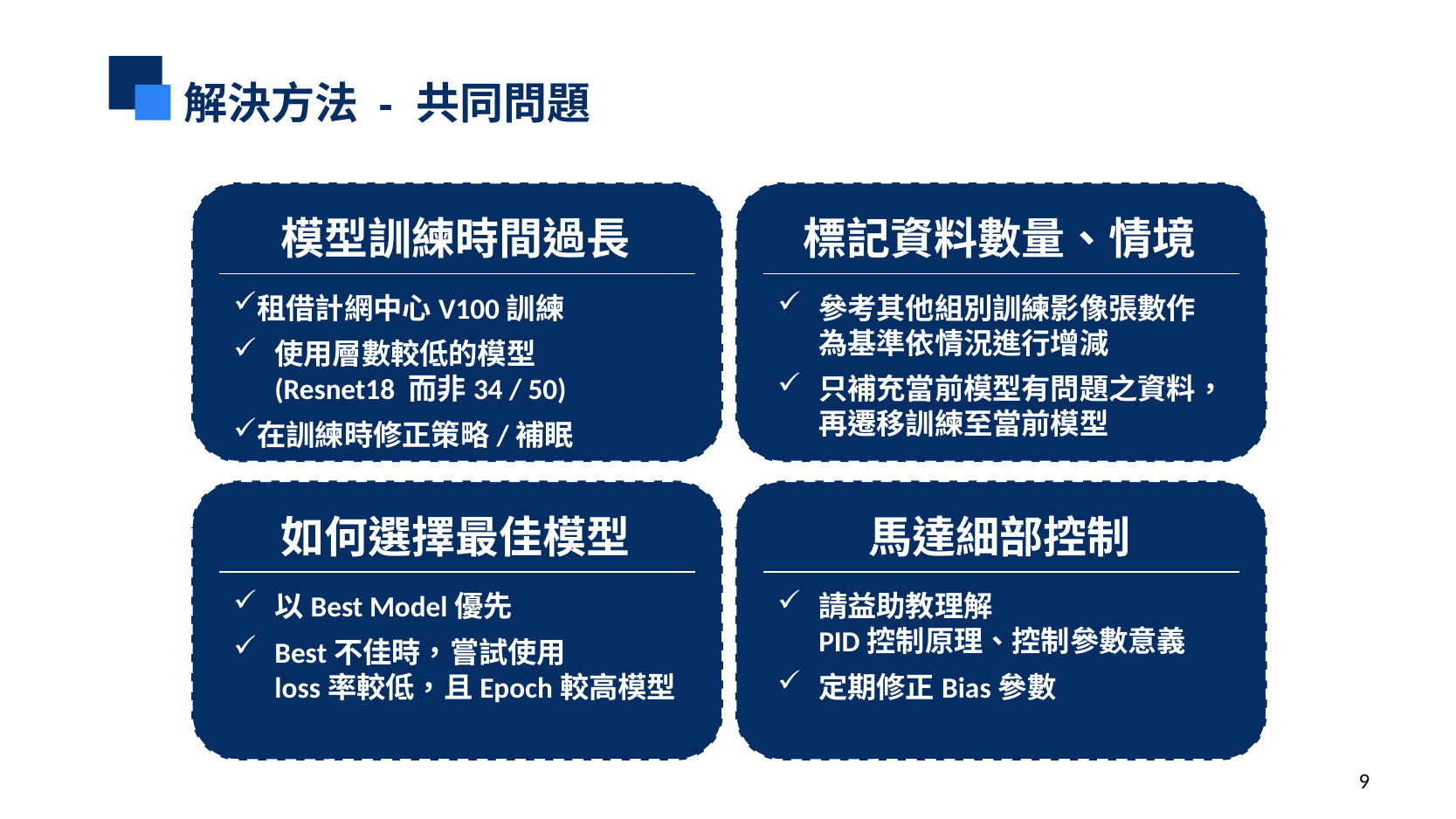

解決方法 - 共同問題

模型訓練時間過長
租借計網中心V100訓練
使用層數較低的模型
(Resnet18 而非34 / 50)
在訓練時修正策略/補眠

標記資料數量、情境
參考其他組別訓練影像張數作為基準依情況進行增減
只補充當前模型有問題之資料，再遷移訓練至當前模型

如何選擇最佳模型
以Best Model優先
Best不佳時，嘗試使用
loss率較低，且Epoch較高模型

馬達細部控制
請益助教理解
PID控制原理、控制參數意義
定期修正Bias參數
9